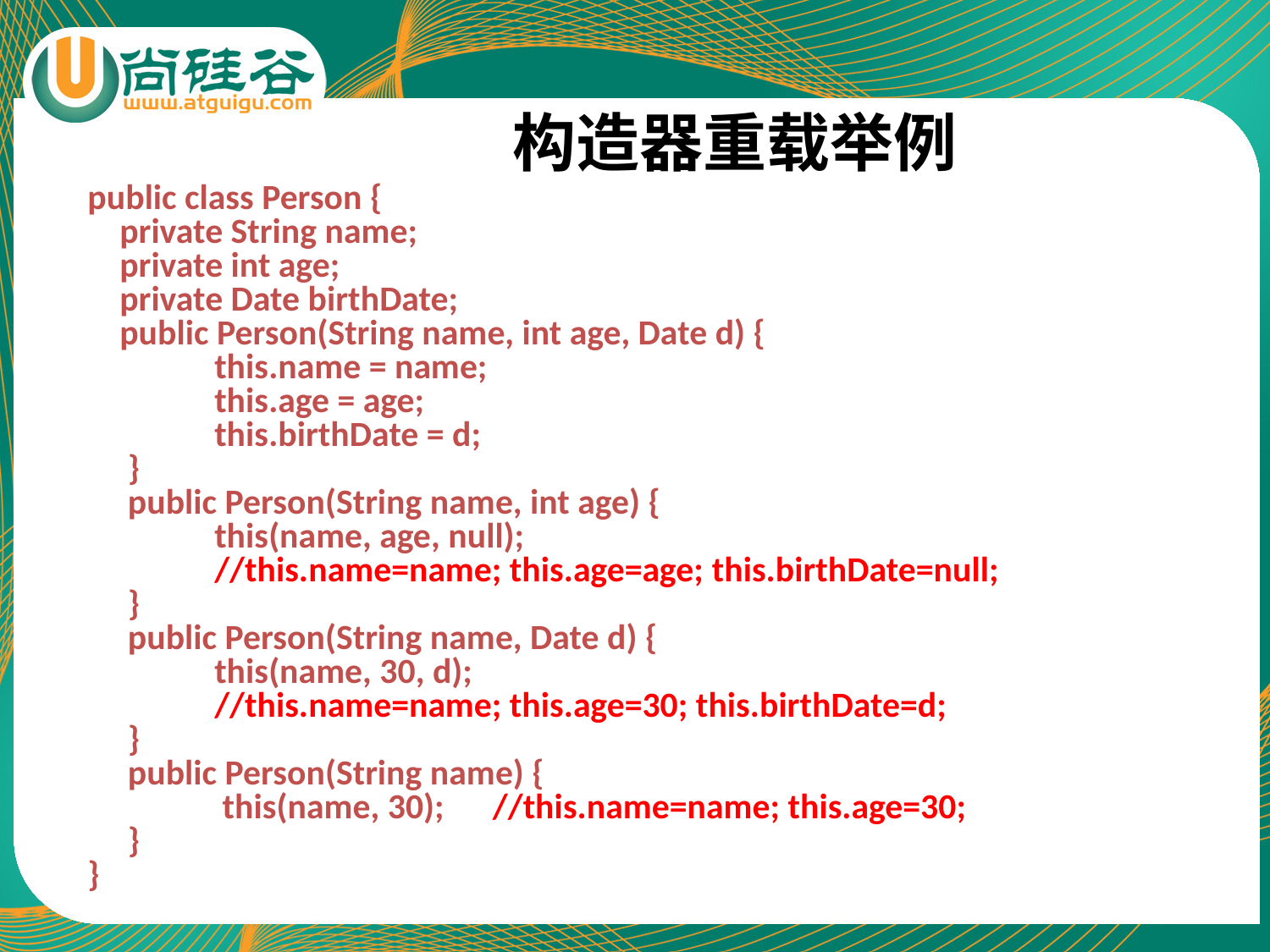

# 构造器重载举例
public class Person {
    private String name;
    private int age;
    private Date birthDate;
    public Person(String name, int age, Date d) {
 	this.name = name;
 	this.age = age;
 	this.birthDate = d;
     }
     public Person(String name, int age) {
 	this(name, age, null);
	//this.name=name; this.age=age; this.birthDate=null;
     }
     public Person(String name, Date d) {
 	this(name, 30, d);
	//this.name=name; this.age=30; this.birthDate=d;
     }
     public Person(String name) {
	 this(name, 30);	   //this.name=name; this.age=30;
     }
}